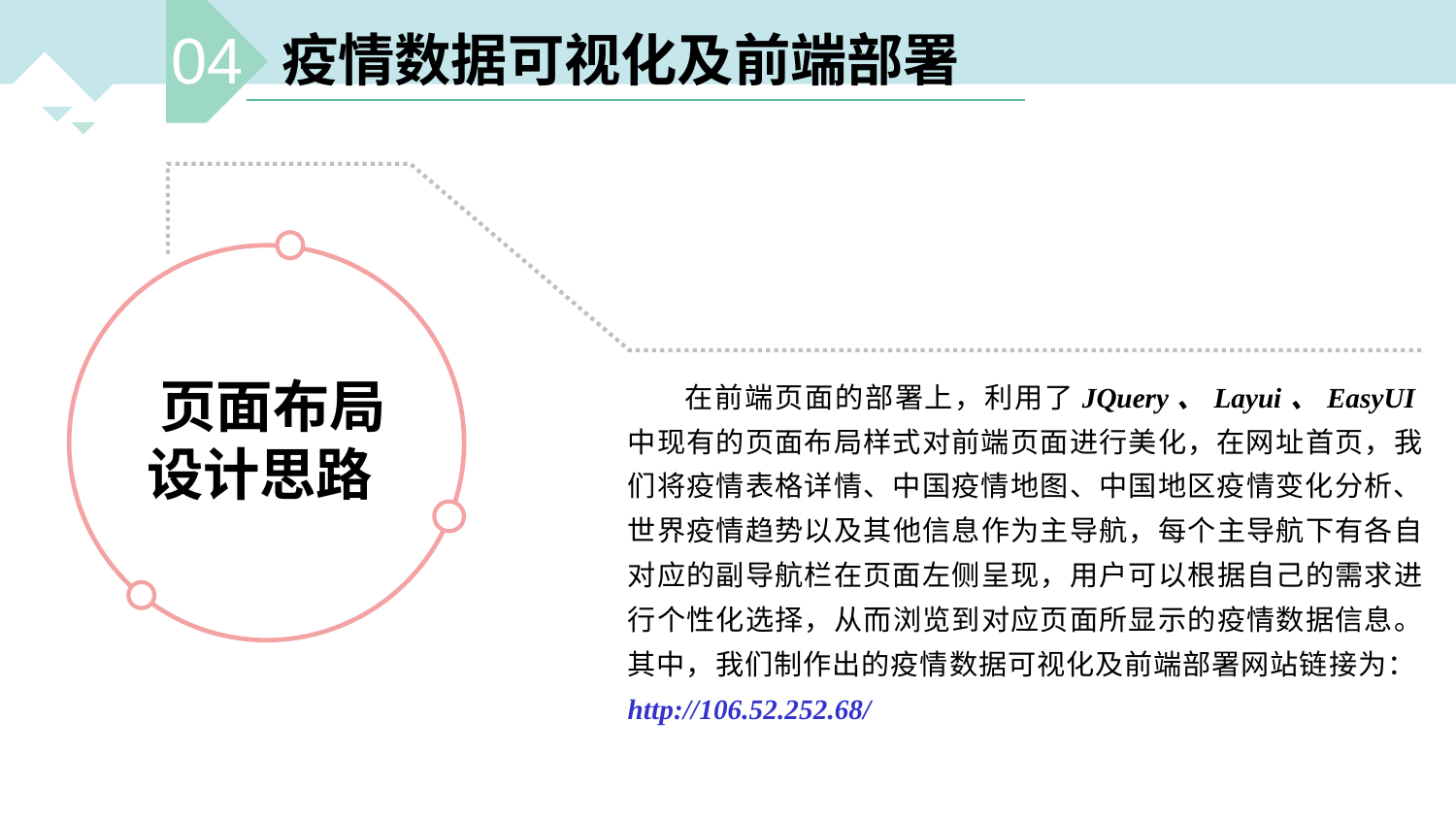

04
疫情数据可视化及前端部署

在前端页面的部署上，利用了JQuery、Layui、EasyUI中现有的页面布局样式对前端页面进行美化，在网址首页，我们将疫情表格详情、中国疫情地图、中国地区疫情变化分析、世界疫情趋势以及其他信息作为主导航，每个主导航下有各自对应的副导航栏在页面左侧呈现，用户可以根据自己的需求进行个性化选择，从而浏览到对应页面所显示的疫情数据信息。其中，我们制作出的疫情数据可视化及前端部署网站链接为：http://106.52.252.68/
 页面布局
设计思路